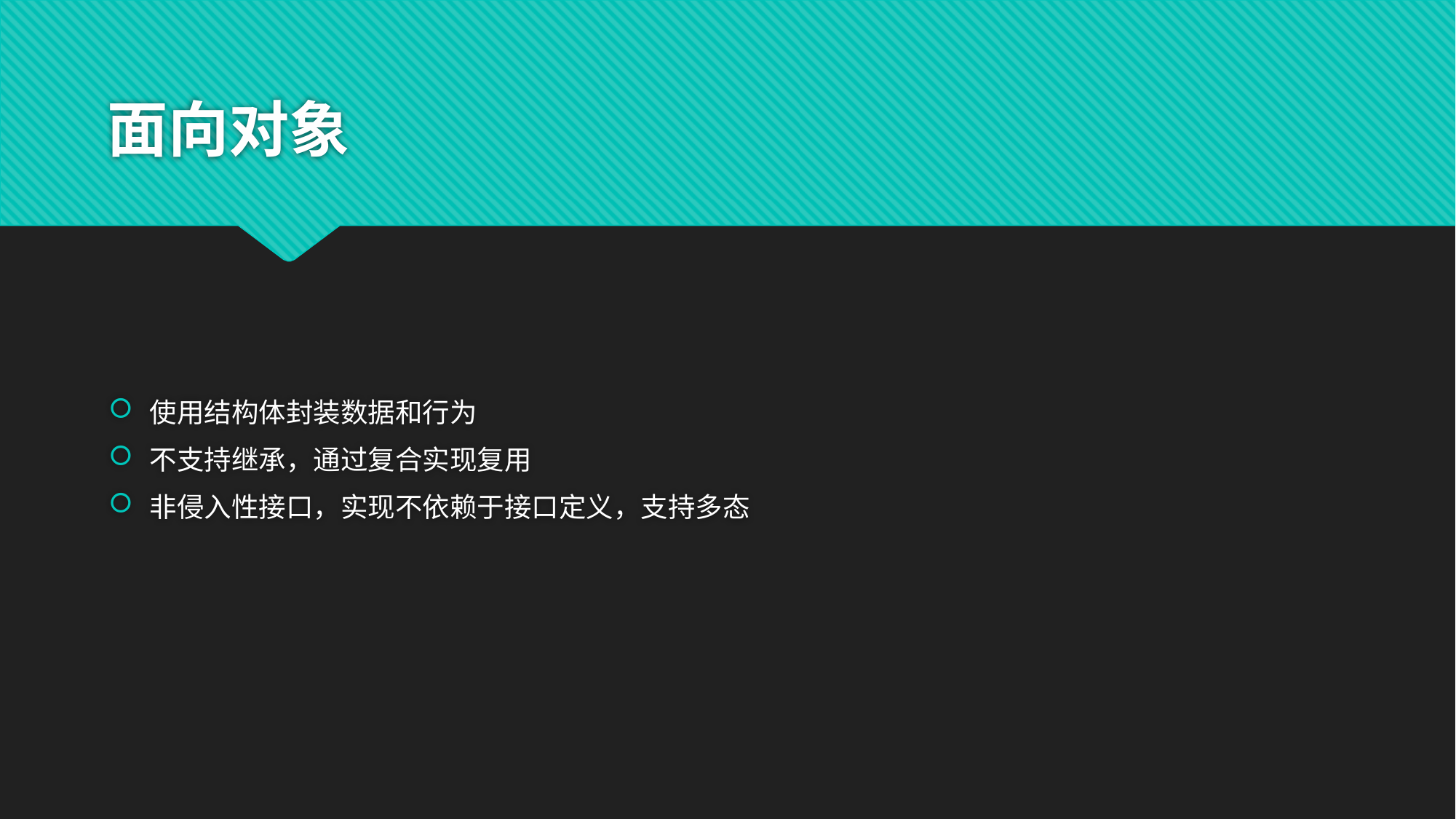

# 面向对象
使用结构体封装数据和行为
不支持继承，通过复合实现复用
非侵入性接口，实现不依赖于接口定义，支持多态